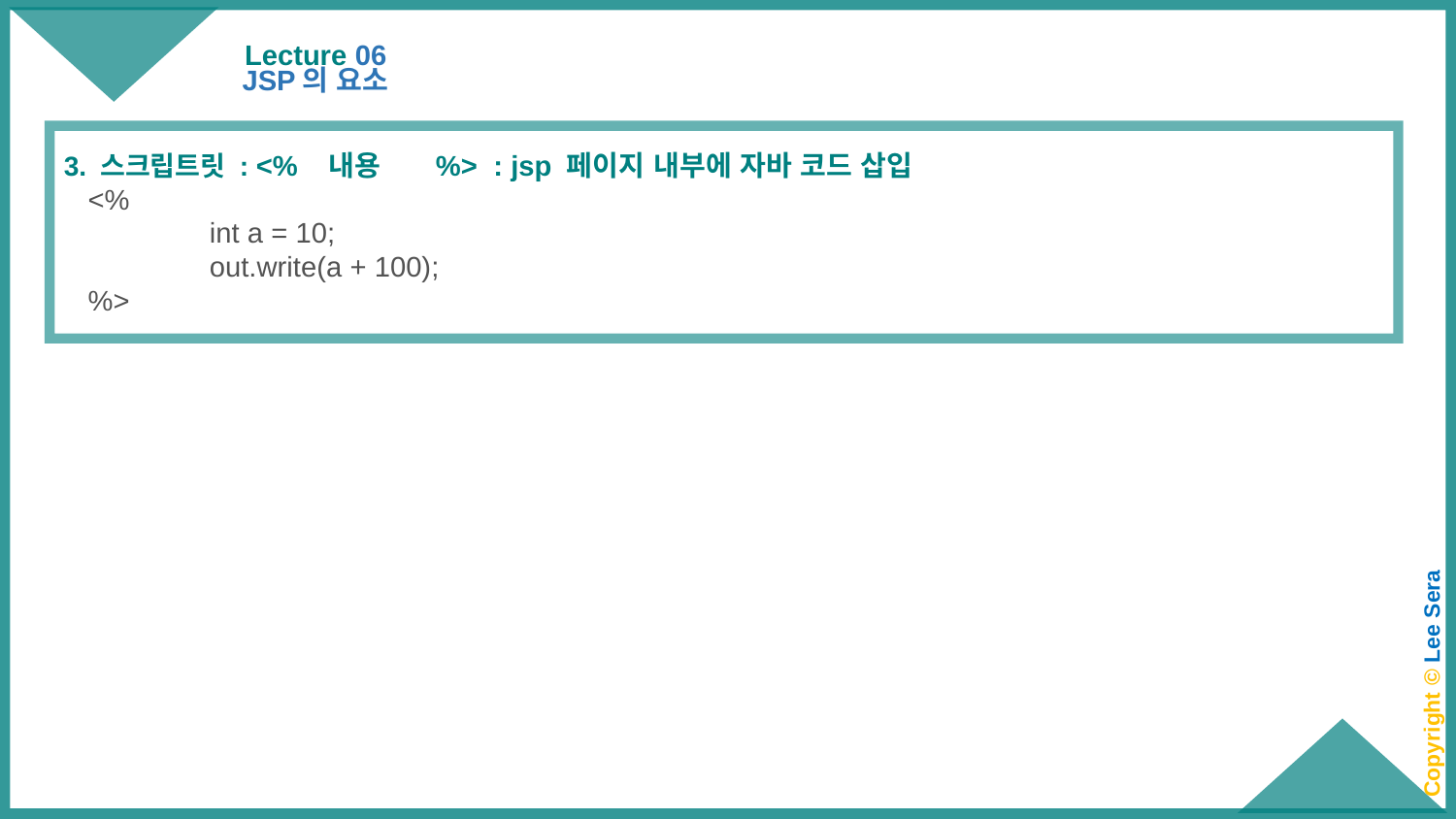

# Lecture 06
JSP의 요소
3. 스크립트릿 : <%   내용      %>  : jsp 페이지 내부에 자바 코드 삽입
   <%
	int a = 10;
	out.write(a + 100);
   %>
Copyright © Lee Sera